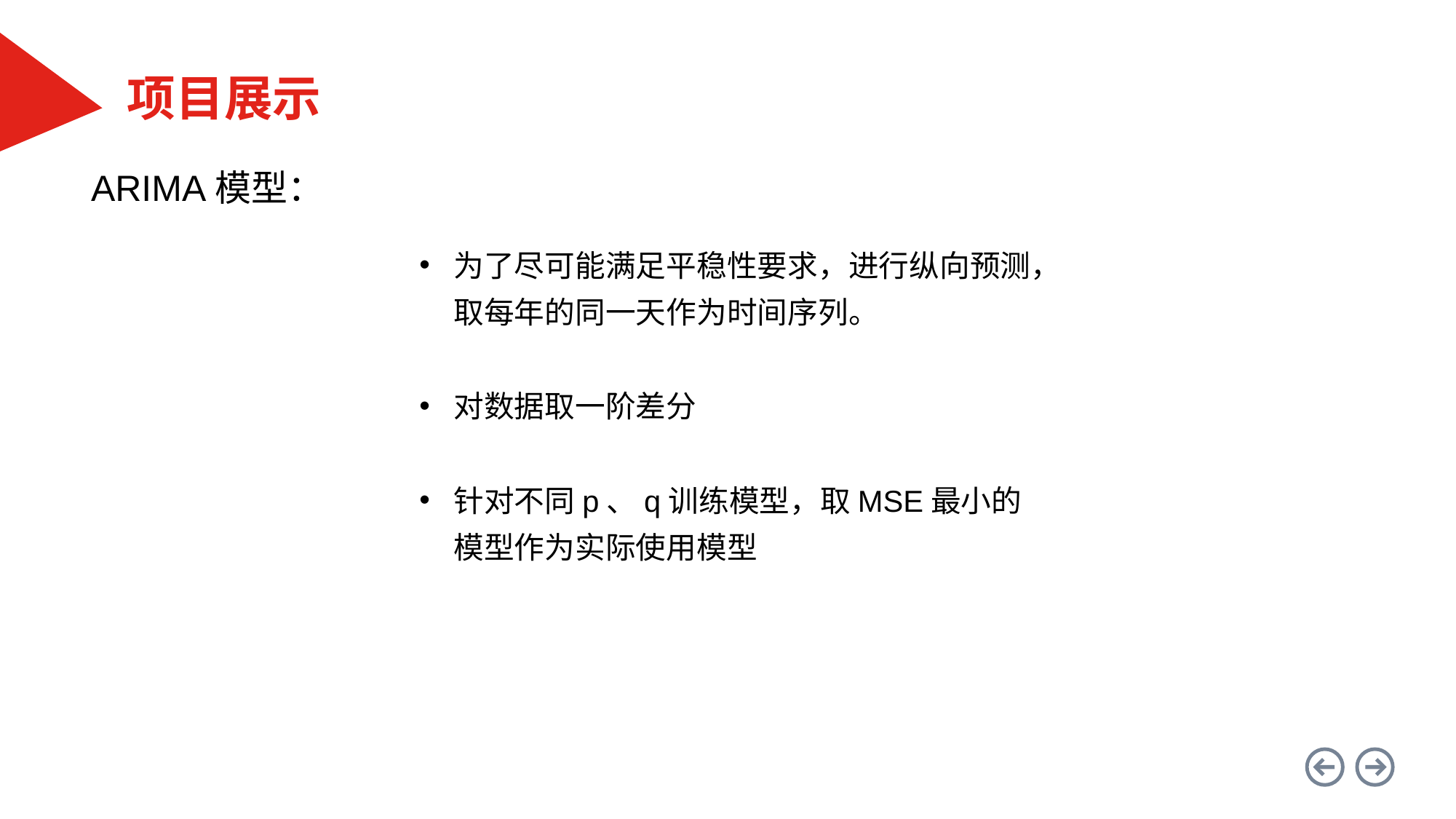

项目展示
ARIMA模型：
为了尽可能满足平稳性要求，进行纵向预测，取每年的同一天作为时间序列。

对数据取一阶差分

针对不同p、q训练模型，取MSE最小的模型作为实际使用模型